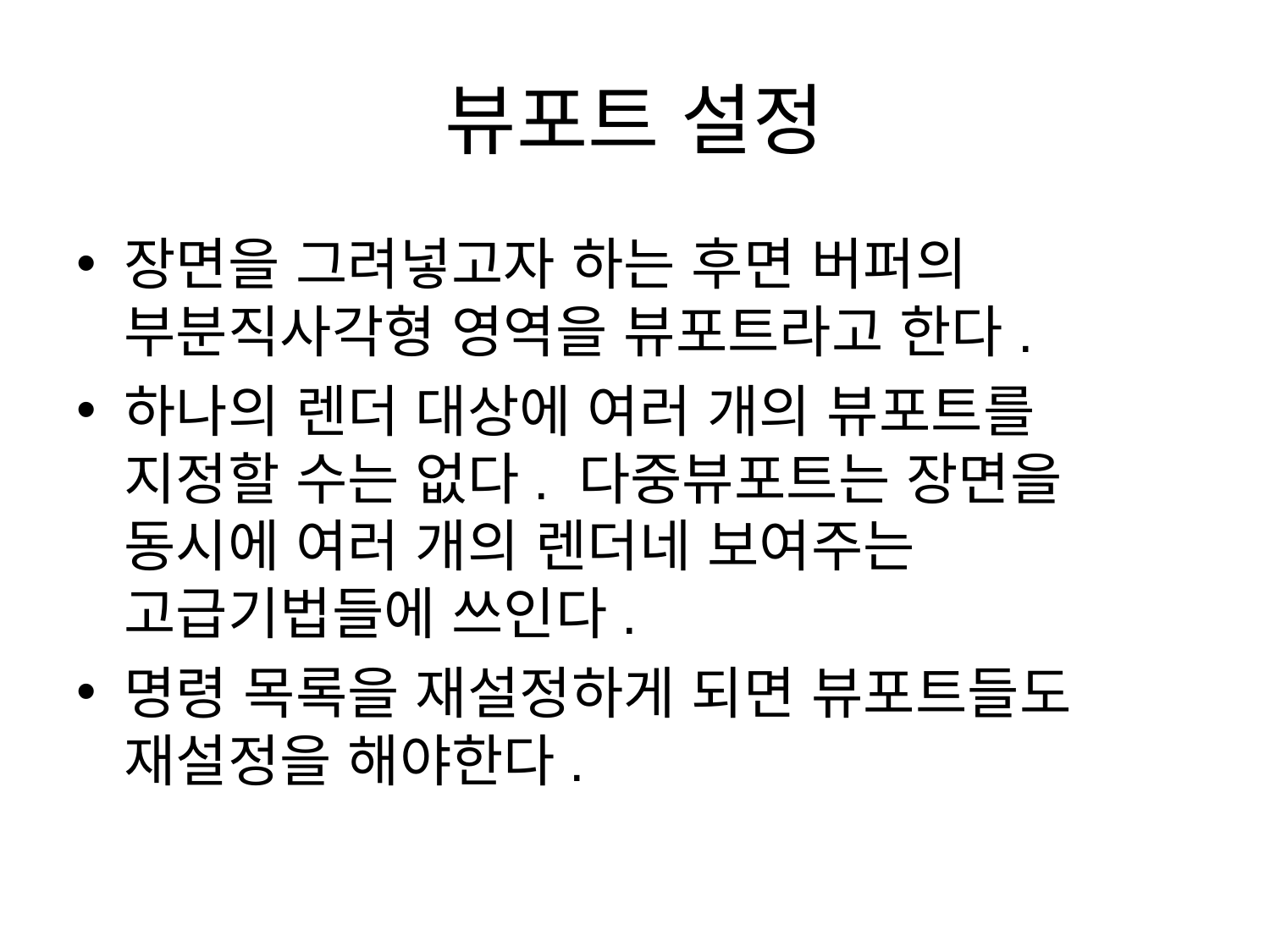

# 뷰포트 설정
장면을 그려넣고자 하는 후면 버퍼의 부분직사각형 영역을 뷰포트라고 한다.
하나의 렌더 대상에 여러 개의 뷰포트를 지정할 수는 없다. 다중뷰포트는 장면을 동시에 여러 개의 렌더네 보여주는 고급기법들에 쓰인다.
명령 목록을 재설정하게 되면 뷰포트들도 재설정을 해야한다.